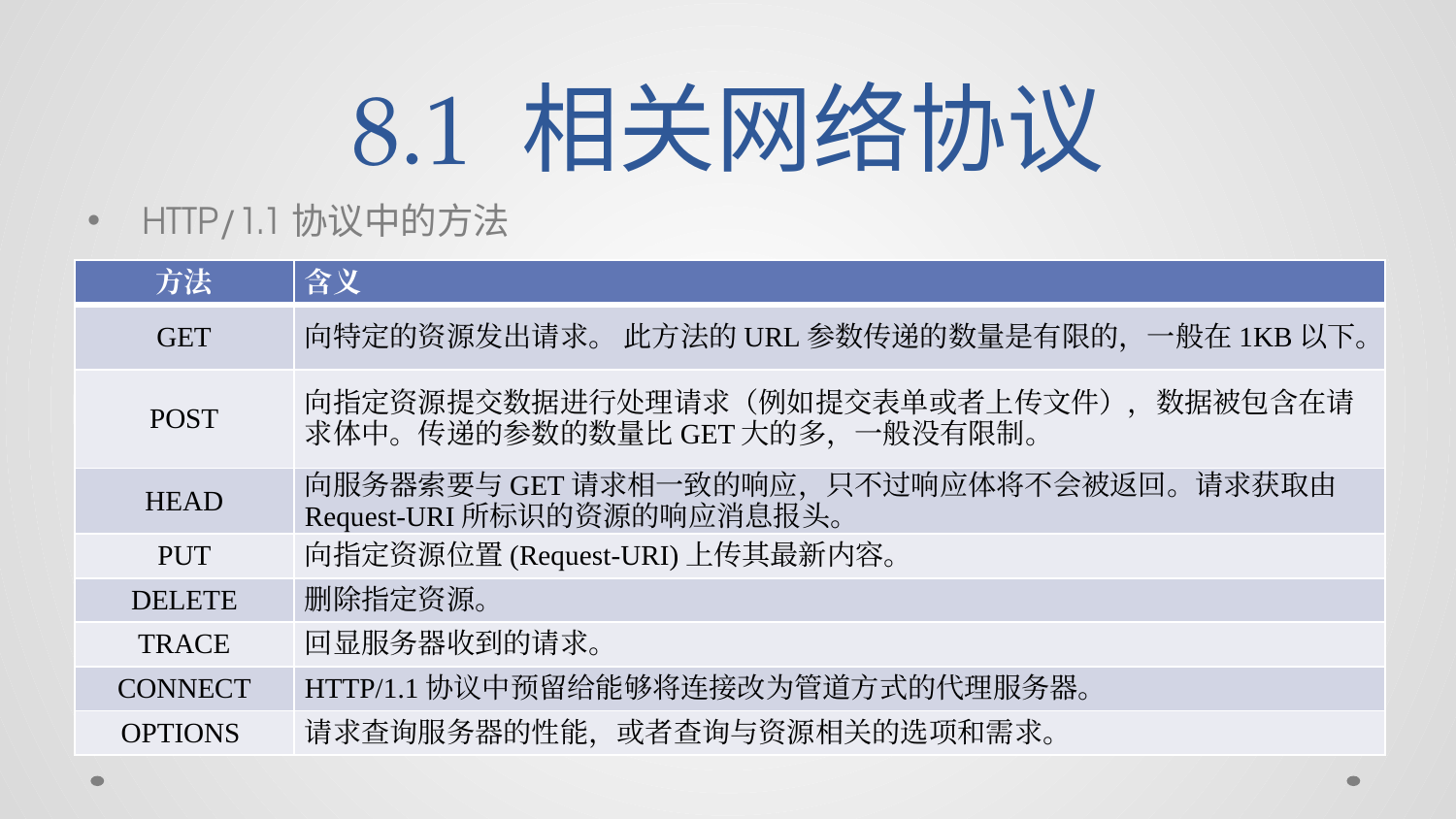

# 8.1 相关网络协议
HTTP/1.1协议中的方法
| 方法 | 含义 |
| --- | --- |
| GET | 向特定的资源发出请求。 此方法的URL参数传递的数量是有限的，一般在1KB以下。 |
| POST | 向指定资源提交数据进行处理请求（例如提交表单或者上传文件），数据被包含在请求体中。传递的参数的数量比GET大的多，一般没有限制。 |
| HEAD | 向服务器索要与GET请求相一致的响应，只不过响应体将不会被返回。请求获取由Request-URI所标识的资源的响应消息报头。 |
| PUT | 向指定资源位置(Request-URI)上传其最新内容。 |
| DELETE | 删除指定资源。 |
| TRACE | 回显服务器收到的请求。 |
| CONNECT | HTTP/1.1协议中预留给能够将连接改为管道方式的代理服务器。 |
| OPTIONS | 请求查询服务器的性能，或者查询与资源相关的选项和需求。 |